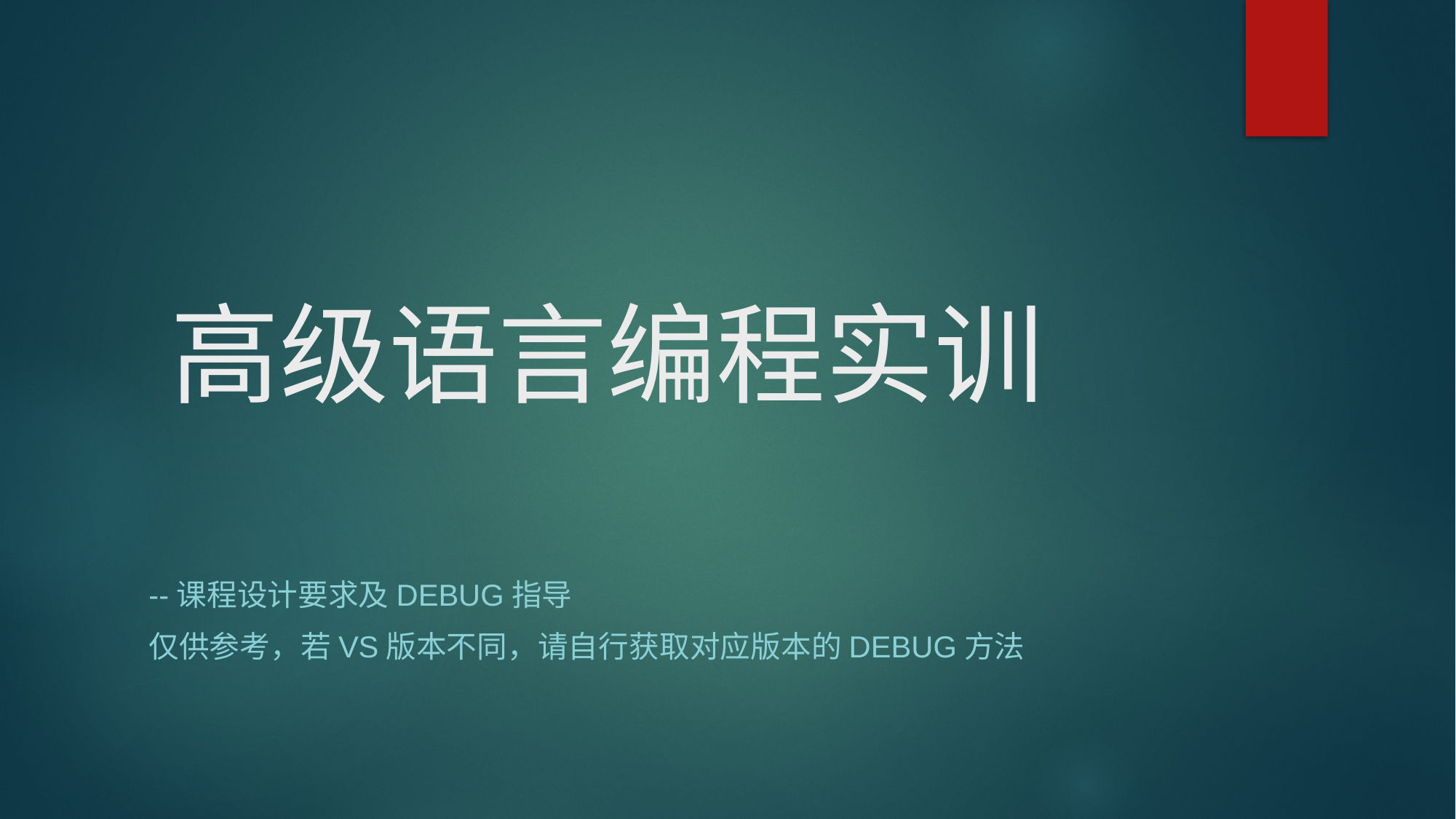

# 高级语言编程实训
--课程设计要求及Debug指导
仅供参考，若VS版本不同，请自行获取对应版本的debug方法